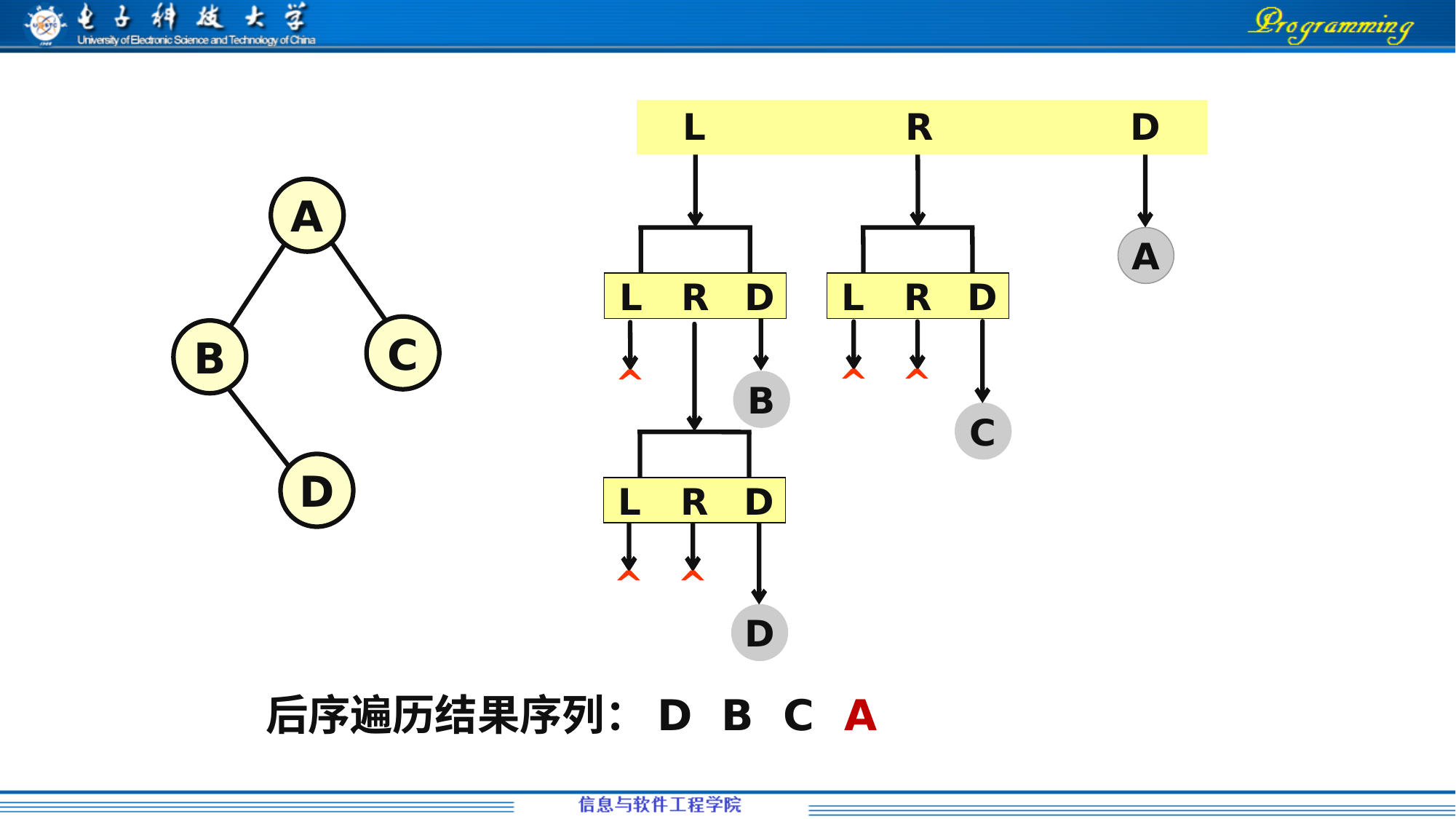

L
R
D

L
R
D

L
R
D

A
A

C
B

D

B

C

^

^

^

L
R
D

D

^

^
后序遍历结果序列：D  B  C  A